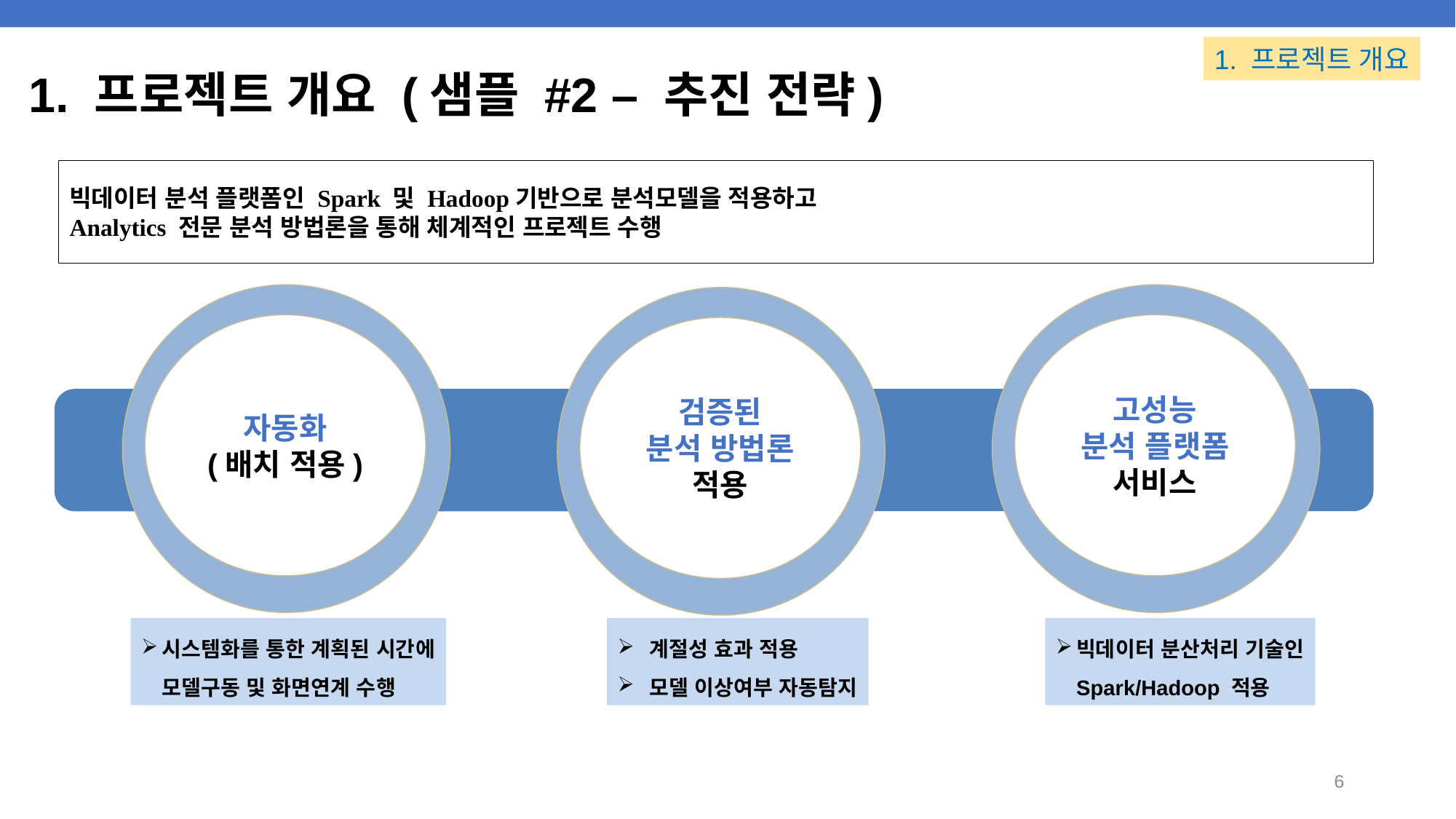

1. 프로젝트 개요
# 1. 프로젝트 개요 (샘플 #2 – 추진 전략)
빅데이터 분석 플랫폼인 Spark 및 Hadoop기반으로 분석모델을 적용하고
Analytics 전문 분석 방법론을 통해 체계적인 프로젝트 수행

자동화
(배치 적용)

고성능
분석 플랫폼
서비스

검증된
분석 방법론
적용

시스템화를 통한 계획된 시간에
모델구동 및 화면연계 수행
 계절성 효과 적용
 모델 이상여부 자동탐지
빅데이터 분산처리 기술인
Spark/Hadoop 적용
6